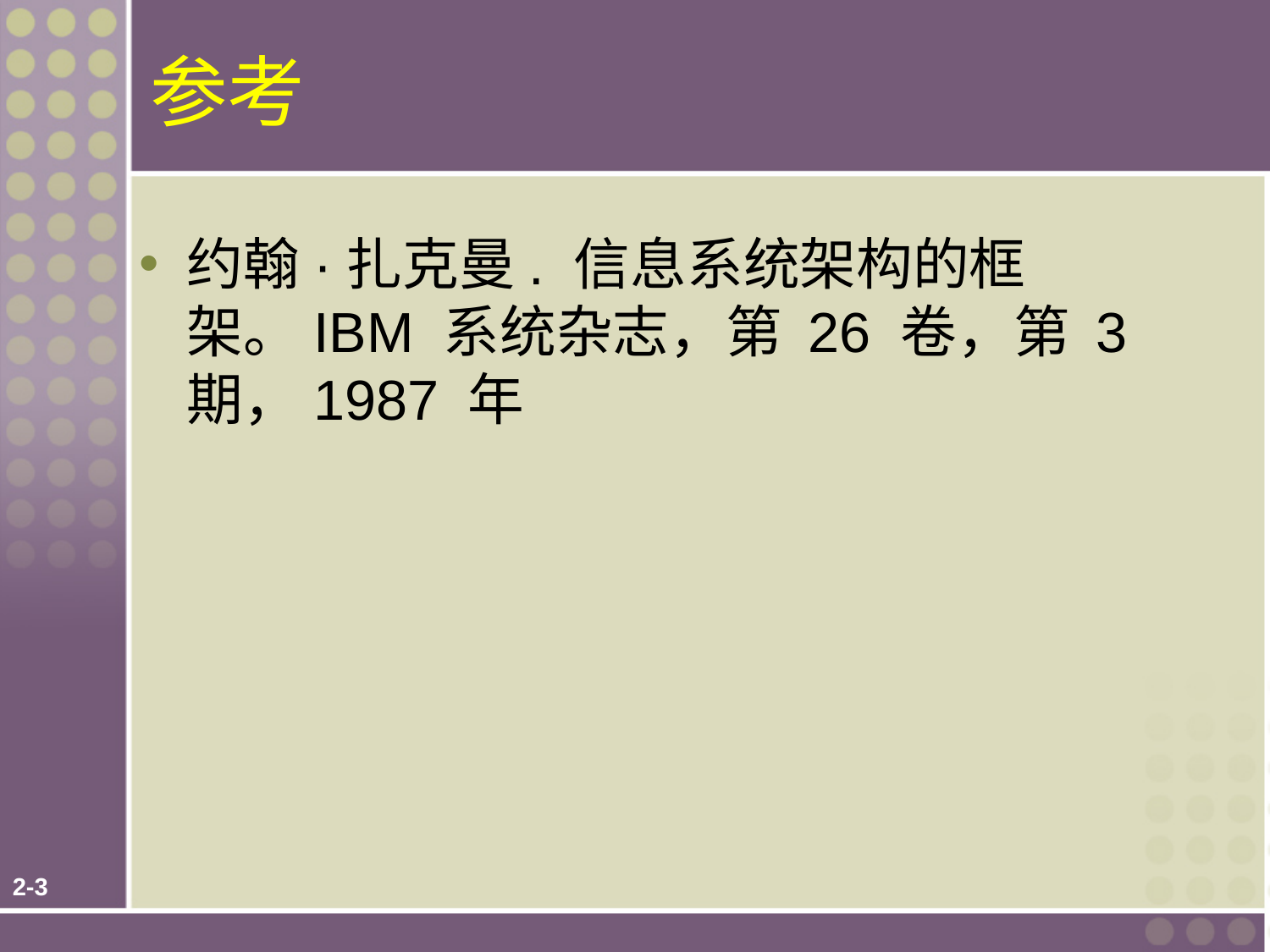

参考
约翰·扎克曼. 信息系统架构的框架。IBM 系统杂志，第 26 卷，第 3 期，1987 年
2-3